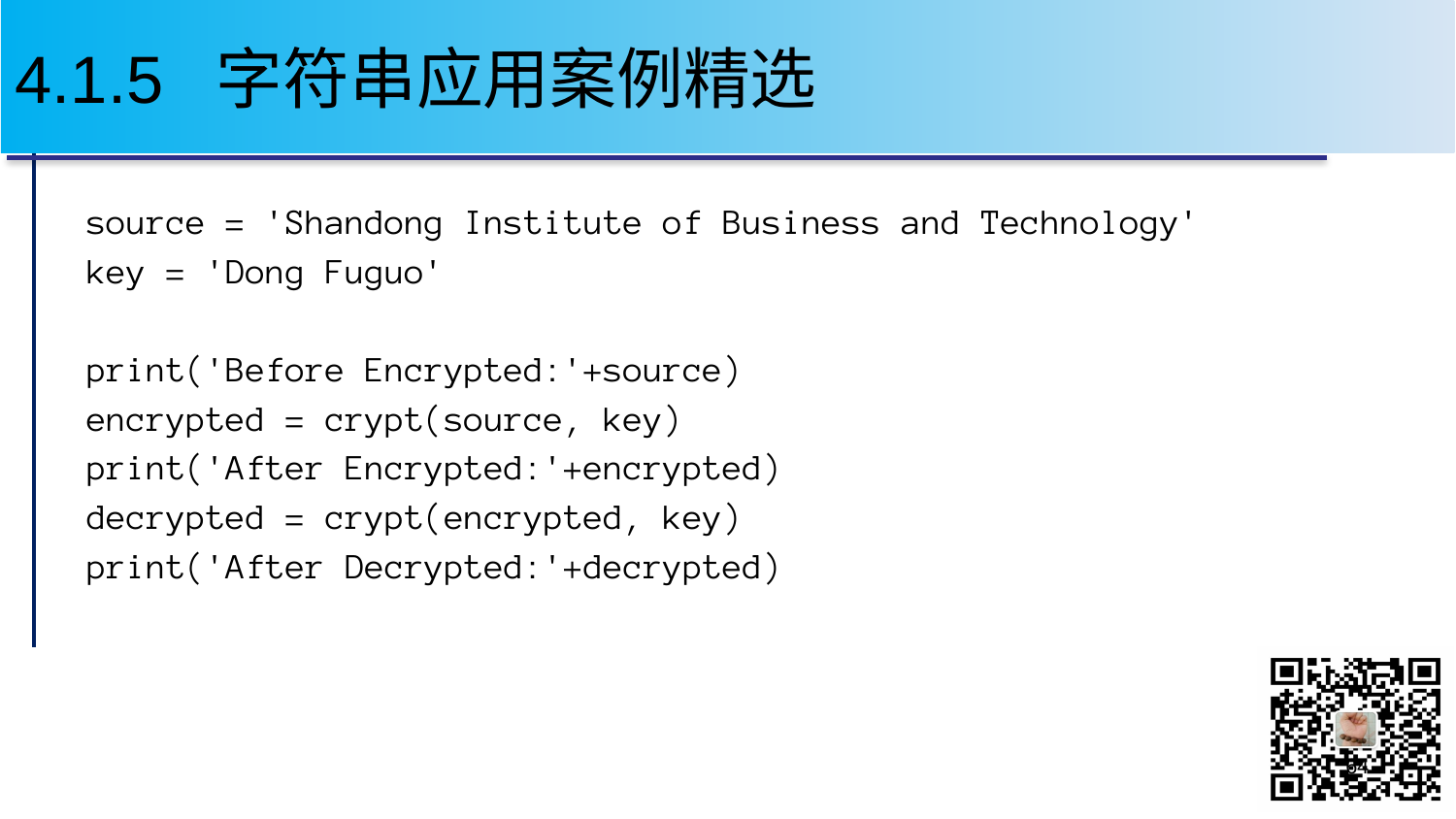

# 4.1.5  字符串应用案例精选
source = 'Shandong Institute of Business and Technology'
key = 'Dong Fuguo'

print('Before Encrypted:'+source)
encrypted = crypt(source, key)
print('After Encrypted:'+encrypted)
decrypted = crypt(encrypted, key)
print('After Decrypted:'+decrypted)
64